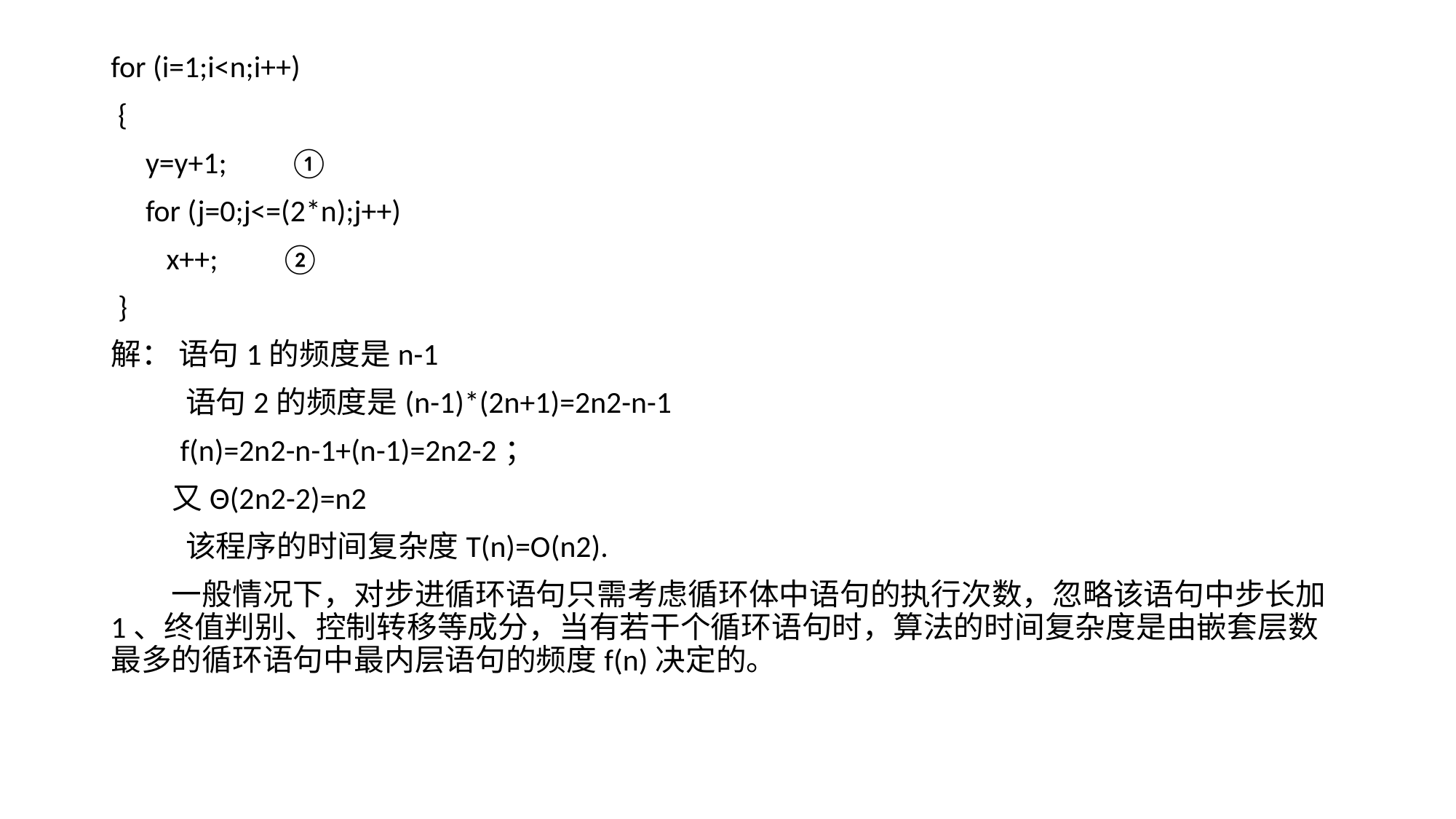

for (i=1;i<n;i++)
 {
     y=y+1;         ①
     for (j=0;j<=(2*n);j++)
        x++;         ②
 }
解： 语句1的频度是n-1
          语句2的频度是(n-1)*(2n+1)=2n2-n-1
          f(n)=2n2-n-1+(n-1)=2n2-2；
        又Θ(2n2-2)=n2
          该程序的时间复杂度T(n)=O(n2).
　　一般情况下，对步进循环语句只需考虑循环体中语句的执行次数，忽略该语句中步长加1、终值判别、控制转移等成分，当有若干个循环语句时，算法的时间复杂度是由嵌套层数最多的循环语句中最内层语句的频度f(n)决定的。